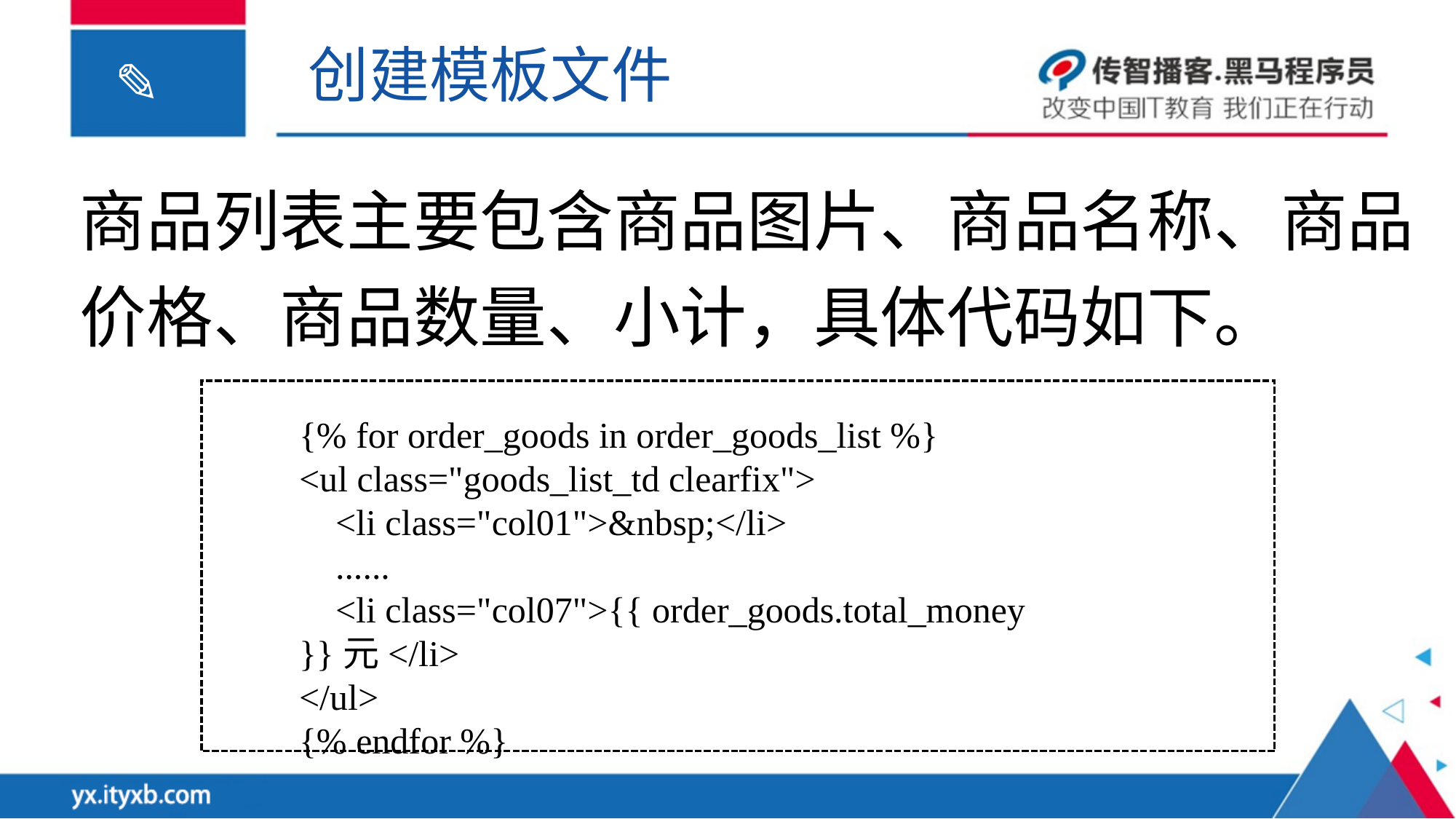

创建模板文件
商品列表主要包含商品图片、商品名称、商品价格、商品数量、小计，具体代码如下。

{% for order_goods in order_goods_list %}
<ul class="goods_list_td clearfix">
    <li class="col01">&nbsp;</li>
    ......
    <li class="col07">{{ order_goods.total_money }}元</li>
</ul>
{% endfor %}